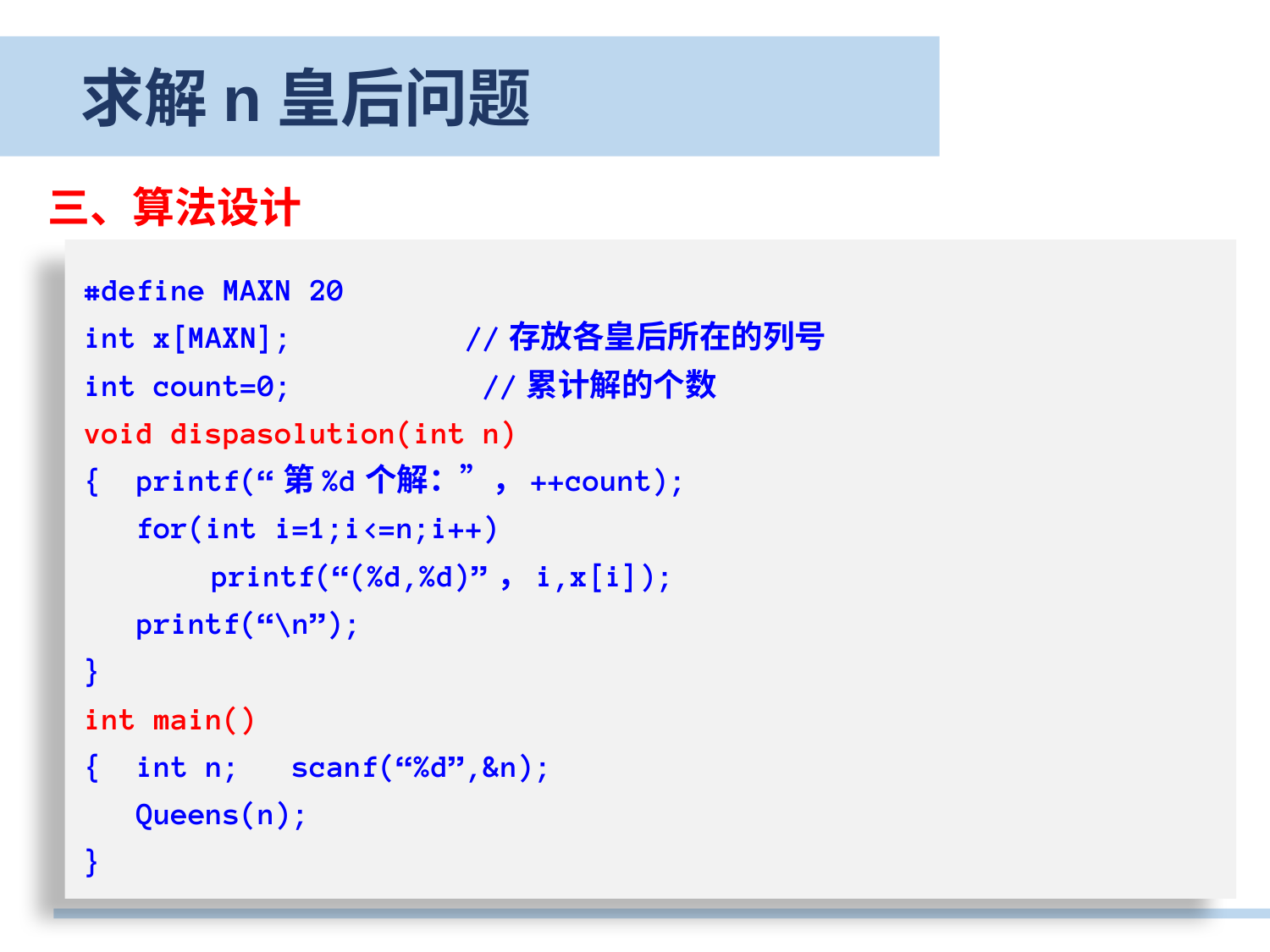

求解n皇后问题
三、算法设计
#define MAXN 20
int x[MAXN];          //存放各皇后所在的列号
int count=0;           //累计解的个数
void dispasolution(int n)
{  printf(“第%d个解：”，++count);
   for(int i=1;i<=n;i++)
 	printf(“(%d,%d)”，i,x[i]);
   printf(“\n”);
}
int main()
{  int n;   scanf(“%d”,&n);
   Queens(n);
}